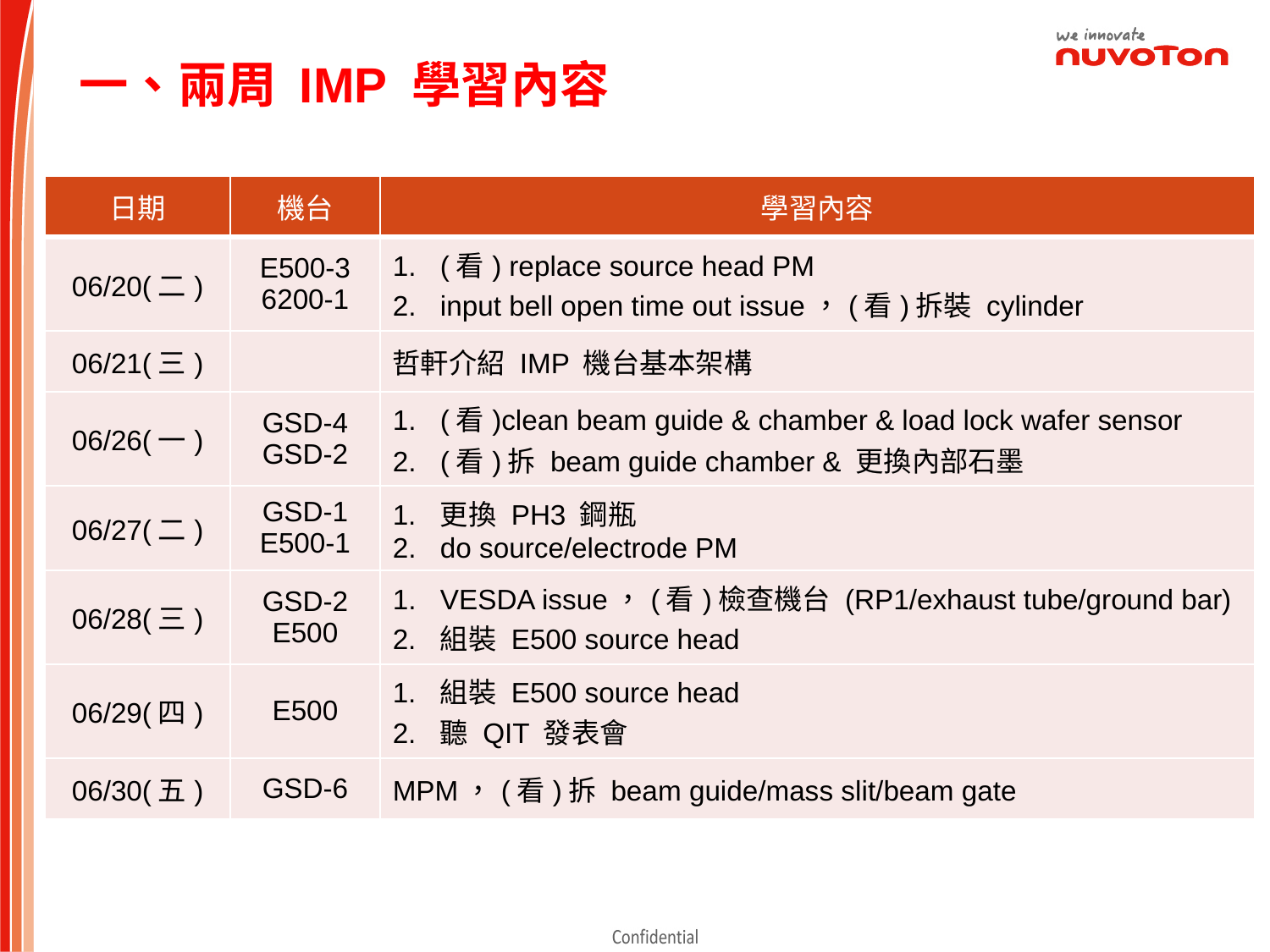

一、兩周 IMP 學習內容
| 日期 | 機台 | 學習內容 |
| --- | --- | --- |
| 06/20(二) | E500-3 6200-1 | (看) replace source head PM input bell open time out issue，(看)拆裝 cylinder |
| 06/21(三) |  | 哲軒介紹 IMP 機台基本架構 |
| 06/26(一) | GSD-4 GSD-2 | (看)clean beam guide & chamber & load lock wafer sensor (看)拆 beam guide chamber & 更換內部石墨 |
| 06/27(二) | GSD-1 E500-1 | 更換 PH3 鋼瓶 do source/electrode PM |
| 06/28(三) | GSD-2 E500 | VESDA issue，(看)檢查機台 (RP1/exhaust tube/ground bar) 組裝 E500 source head |
| 06/29(四) | E500 | 組裝 E500 source head 聽 QIT 發表會 |
| 06/30(五) | GSD-6 | MPM，(看)拆 beam guide/mass slit/beam gate |